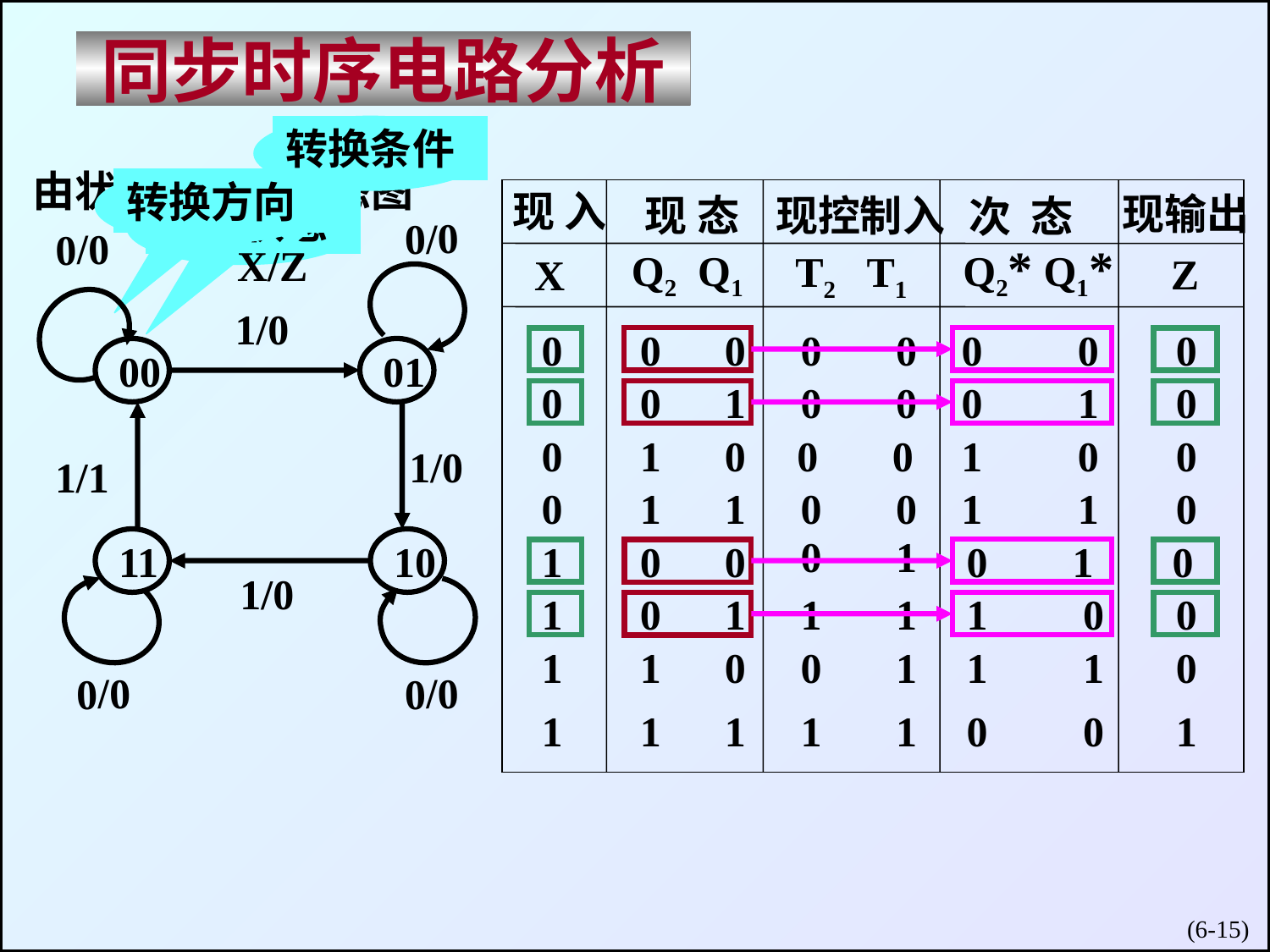

同步时序电路分析

转换条件
由状态表绘出状态图

转换方向
现 入
X

现输出
Z
现 态
Q2  Q1
现控制入
T2   T1
次  态
Q2* Q1*
0
0
0
0
0      0
0      1
1      0
1      1
0       0
0         0
0
0       0
0         1
0
0       0
1         0
0
0       0
1         1
0
0       1
1
0      0
1
0      1
1
1      0
1
1      1
0        1
0
1       1
1         0
0
0       1
1         1
0
1       1
0         0
1

电路状态
0/0
0/0
X/Z

1/0

00
01

1/1

1/0

11
10

1/0

0/0
0/0
(6-15)